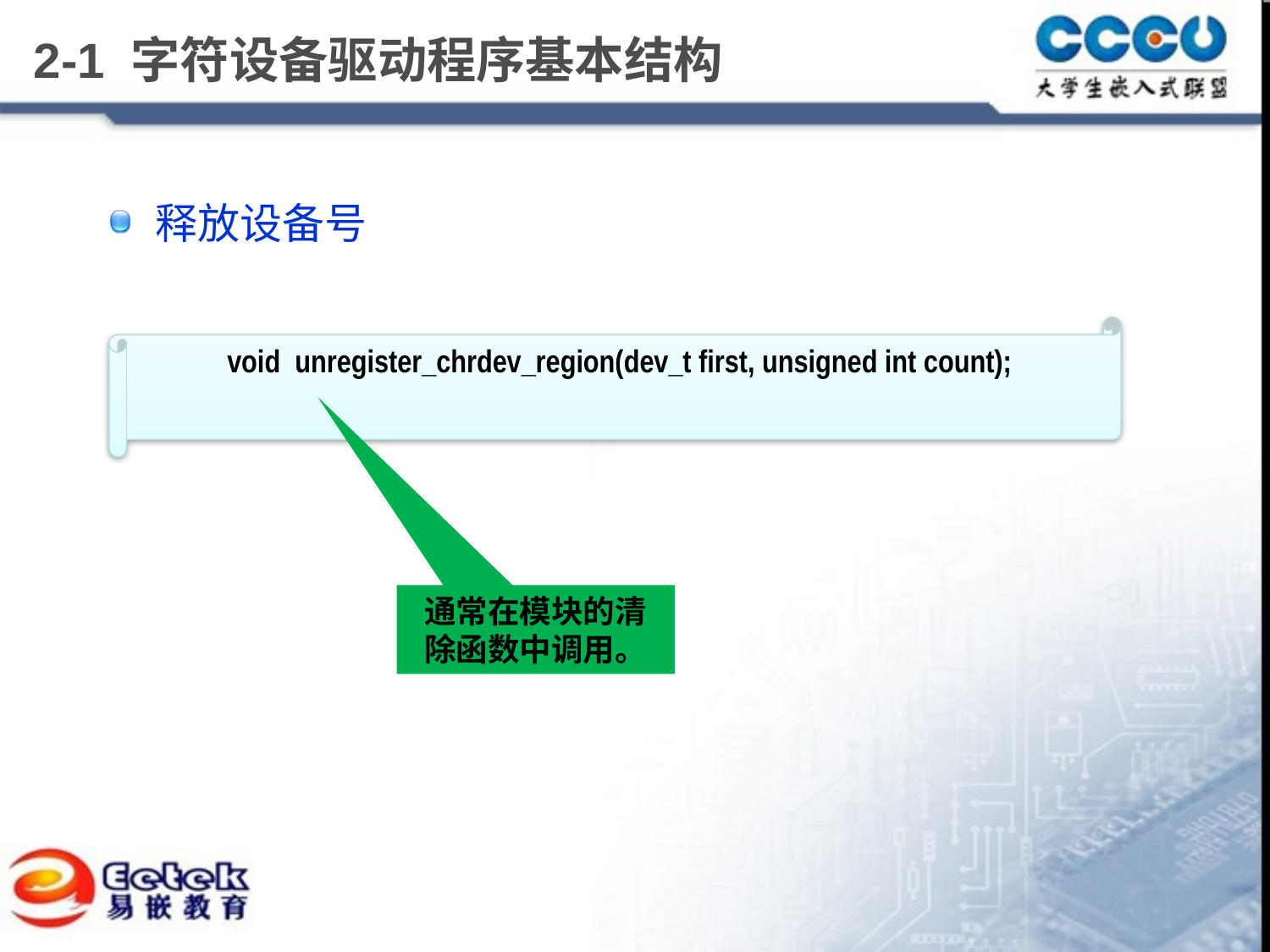

# 2-1 字符设备驱动程序基本结构
释放设备号

void  unregister_chrdev_region(dev_t first, unsigned int count);

通常在模块的清除函数中调用。